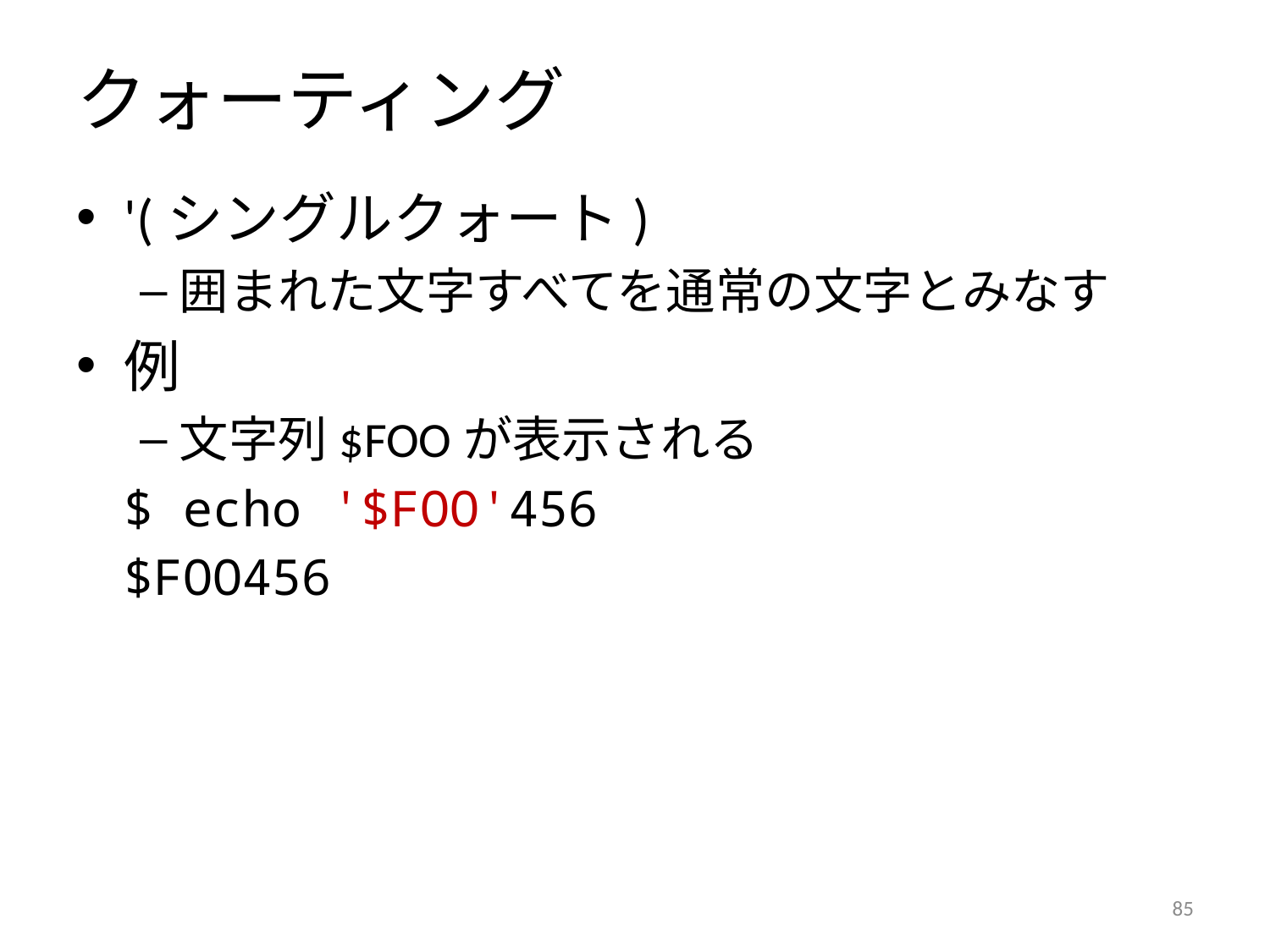

# クォーティング
'(シングルクォート)
囲まれた文字すべてを通常の文字とみなす
例
文字列$FOOが表示される
	$ echo '$FOO'456
	$FOO456
85